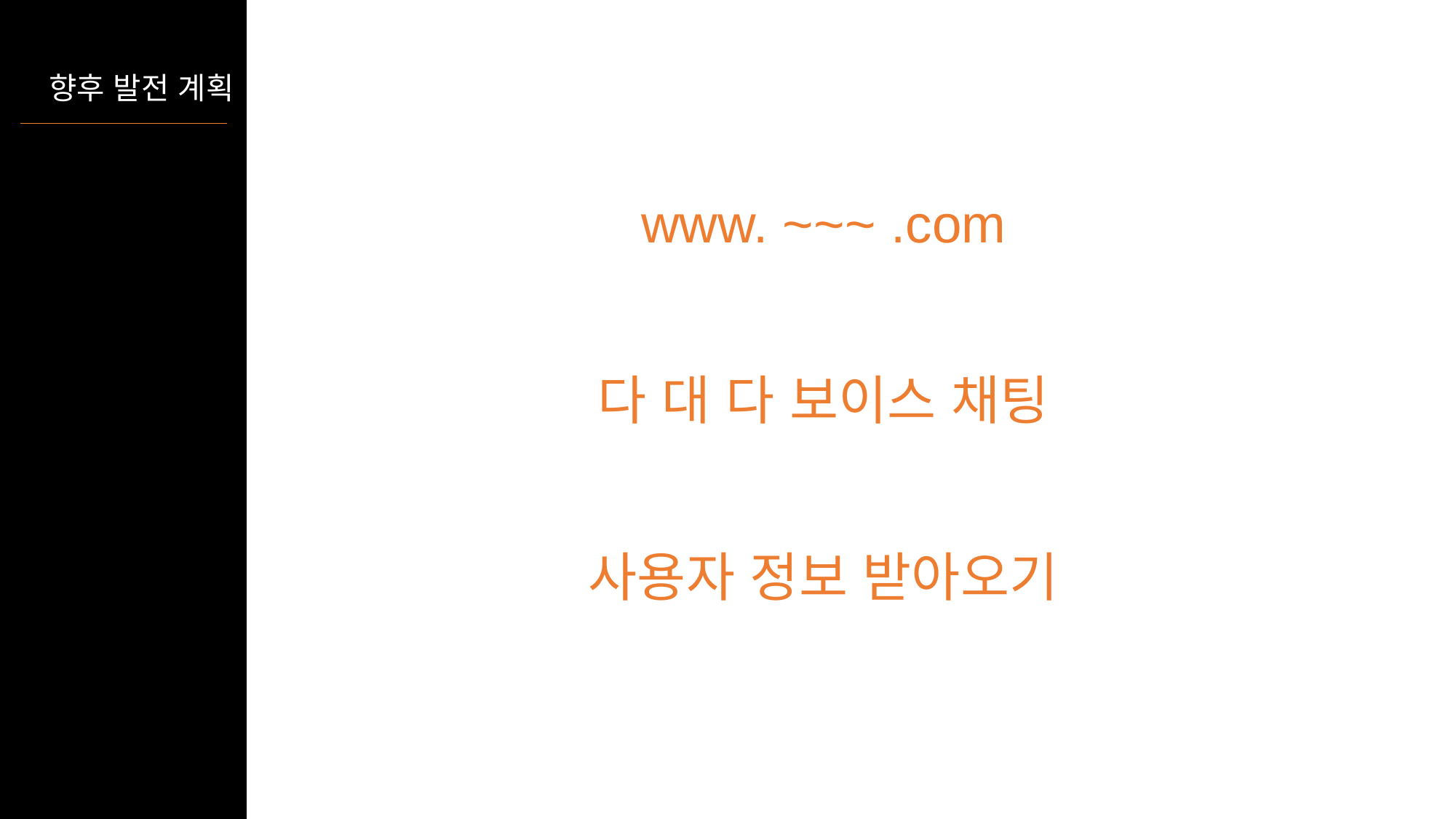

향후 발전 계획
www. ~~~ .com
다 대 다 보이스 채팅
사용자 정보 받아오기